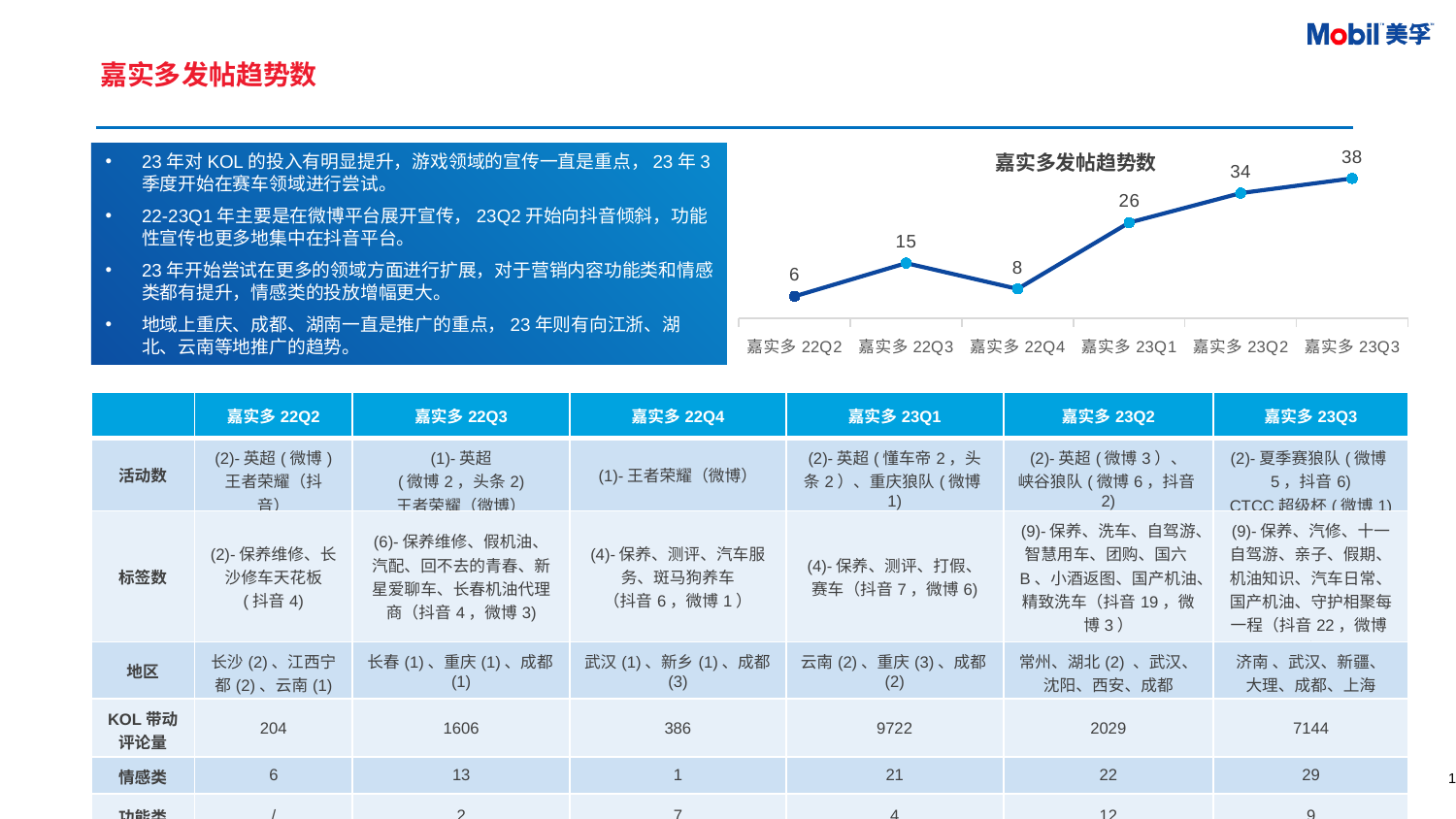

# 嘉实多发帖趋势数
23年对KOL的投入有明显提升，游戏领域的宣传一直是重点，23年3季度开始在赛车领域进行尝试。
22-23Q1年主要是在微博平台展开宣传，23Q2开始向抖音倾斜，功能性宣传也更多地集中在抖音平台。
23年开始尝试在更多的领域方面进行扩展，对于营销内容功能类和情感类都有提升，情感类的投放增幅更大。
地域上重庆、成都、湖南一直是推广的重点，23年则有向江浙、湖北、云南等地推广的趋势。

### Chart

| Category | 发贴数 |
|---|---|
| 嘉实多22Q2 | 6.0 |
| 嘉实多22Q3 | 15.0 |
| 嘉实多22Q4 | 8.0 |
| 嘉实多23Q1 | 26.0 |
| 嘉实多23Q2 | 34.0 |
| 嘉实多23Q3 | 38.0 |
嘉实多发帖趋势数
|  | 嘉实多22Q2 | 嘉实多22Q3 | 嘉实多22Q4 | 嘉实多23Q1 | 嘉实多23Q2 | 嘉实多23Q3 |
| --- | --- | --- | --- | --- | --- | --- |
| 活动数 | (2)-英超(微博) 王者荣耀（抖音） | (1)-英超 (微博2，头条2) 王者荣耀（微博） | (1)-王者荣耀（微博） | (2)-英超(懂车帝2，头条2）、重庆狼队(微博1) | (2)-英超(微博3）、 峡谷狼队(微博6，抖音2) | (2)-夏季赛狼队(微博5，抖音6) CTCC超级杯(微博1) |
| 标签数 | (2)-保养维修、长沙修车天花板 (抖音4) | (6)-保养维修、假机油、汽配、回不去的青春、新星爱聊车、长春机油代理商（抖音4，微博3) | (4)-保养、测评、汽车服务、斑马狗养车 （抖音6，微博1） | (4)-保养、测评、打假、 赛车（抖音7，微博6) | (9)-保养、洗车、自驾游、智慧用车、团购、国六B、小酒返图、国产机油、精致洗车（抖音19，微博3） | (9)-保养、汽修、十一自驾游、亲子、假期、机油知识、汽车日常、国产机油、守护相聚每一程（抖音22，微博3） |
| 地区 | 长沙(2)、江西宁都(2)、云南(1) | 长春(1)、重庆(1)、成都(1) | 武汉(1)、新乡(1)、成都(3) | 云南(2)、重庆(3)、成都(2) | 常州、湖北(2) 、武汉、沈阳、西安、成都 | 济南 、武汉、新疆、大理、成都、上海 |
| KOL带动评论量 | 204 | 1606 | 386 | 9722 | 2029 | 7144 |
| 情感类 | 6 | 13 | 1 | 21 | 22 | 29 |
| 功能类 | / | 2 | 7 | 4 | 12 | 9 |

1